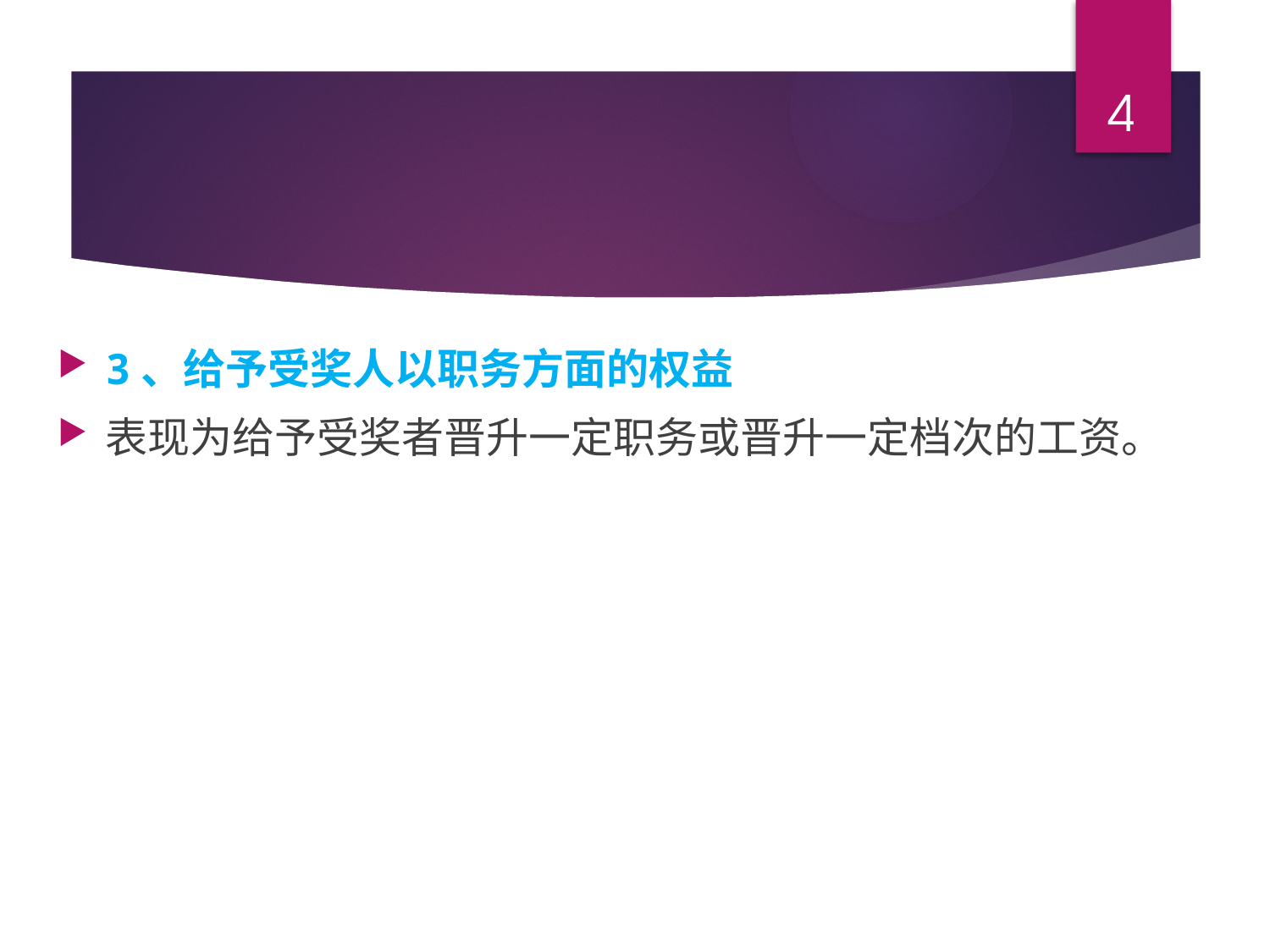

4
#
3、给予受奖人以职务方面的权益
表现为给予受奖者晋升一定职务或晋升一定档次的工资。